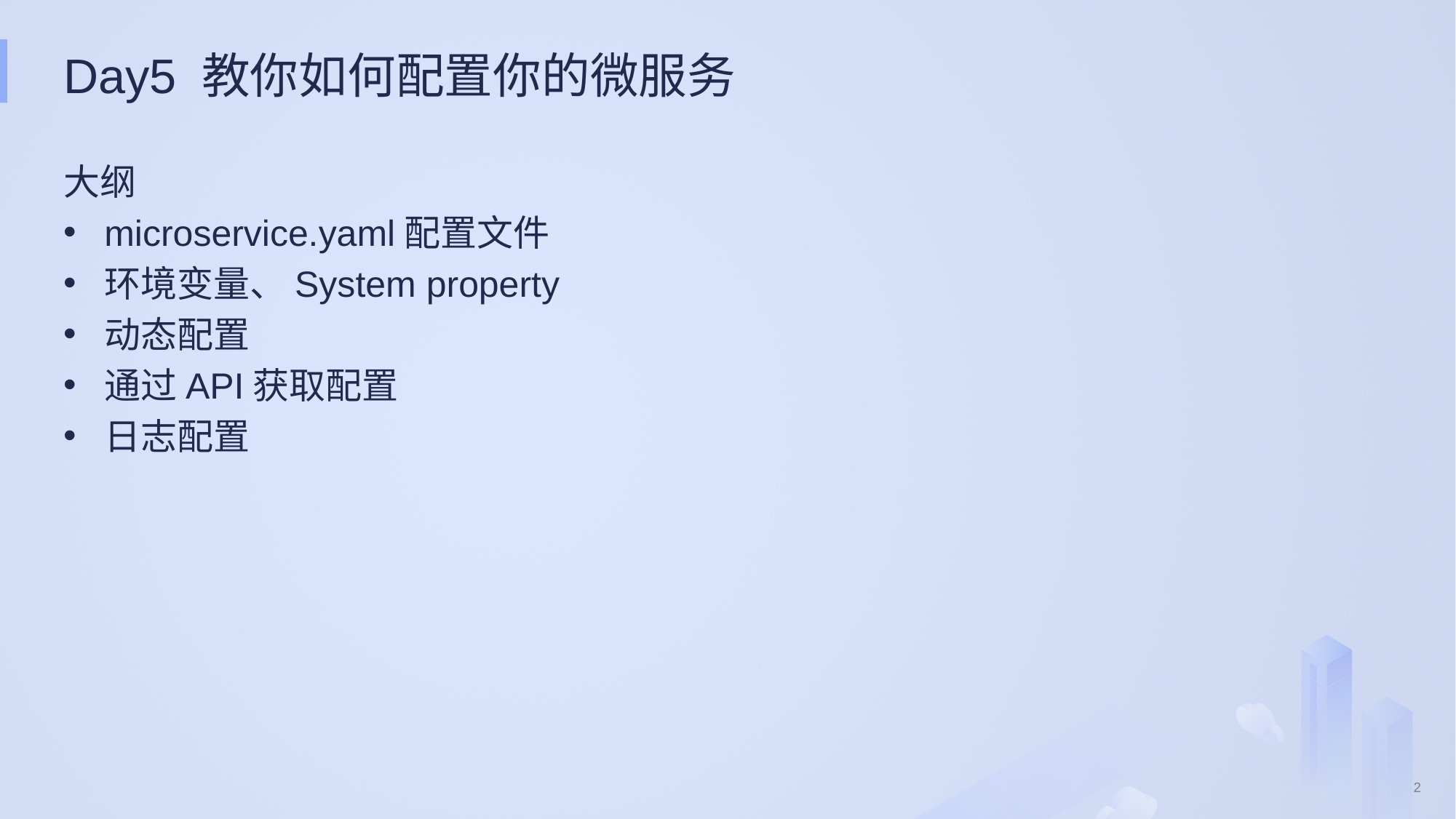

# Day5 教你如何配置你的微服务
大纲
microservice.yaml配置文件
环境变量、System property
动态配置
通过API获取配置
日志配置